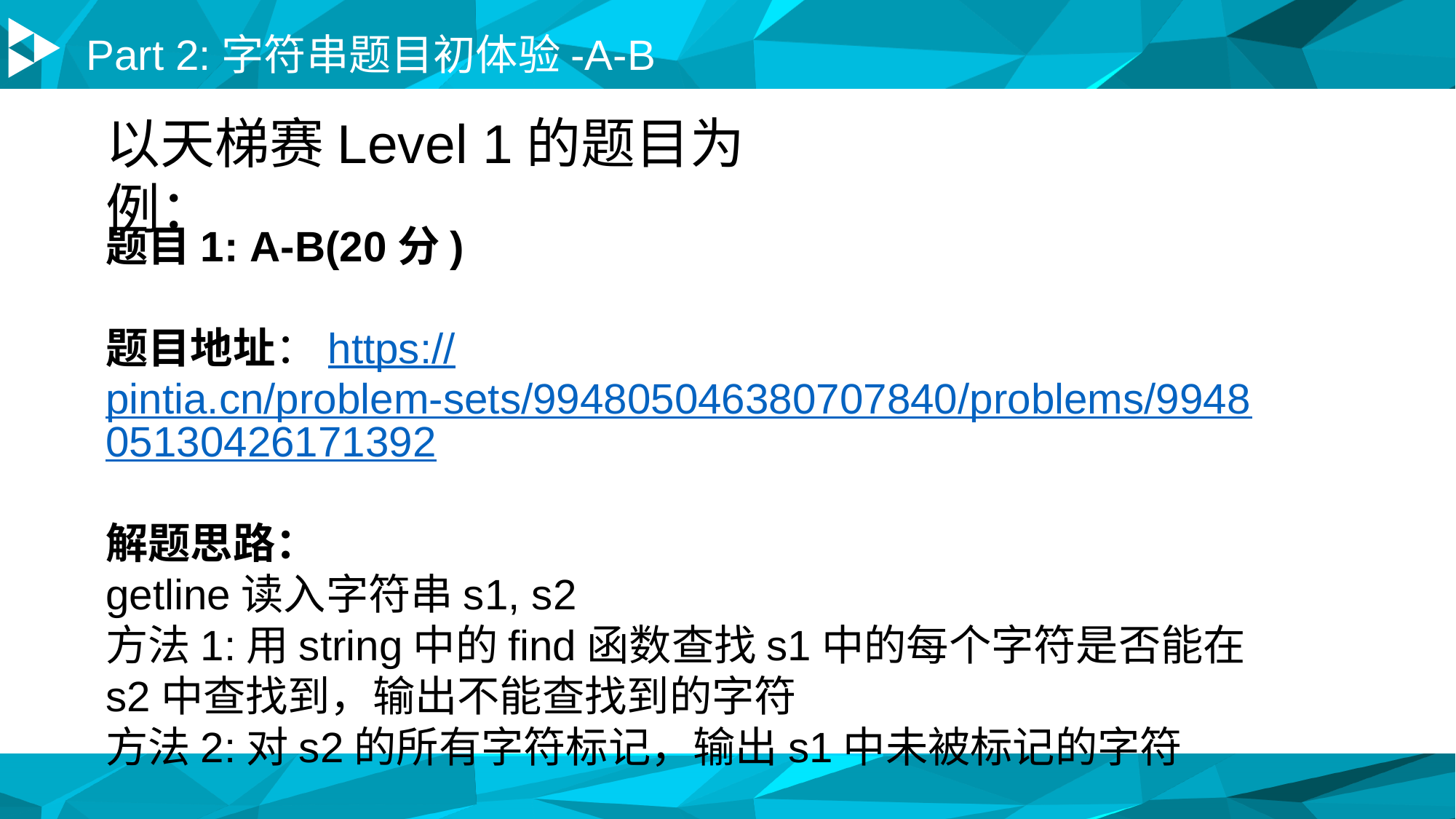

Part 2:字符串题目初体验-A-B
以天梯赛Level 1的题目为例：

题目1: A-B(20分)

题目地址：https://pintia.cn/problem-sets/994805046380707840/problems/994805130426171392

解题思路：
getline读入字符串s1, s2
方法1:用string中的find函数查找s1中的每个字符是否能在s2中查找到，输出不能查找到的字符
方法2:对s2的所有字符标记，输出s1中未被标记的字符

Accuracy and official
Passive voice is common（被动语态常见）